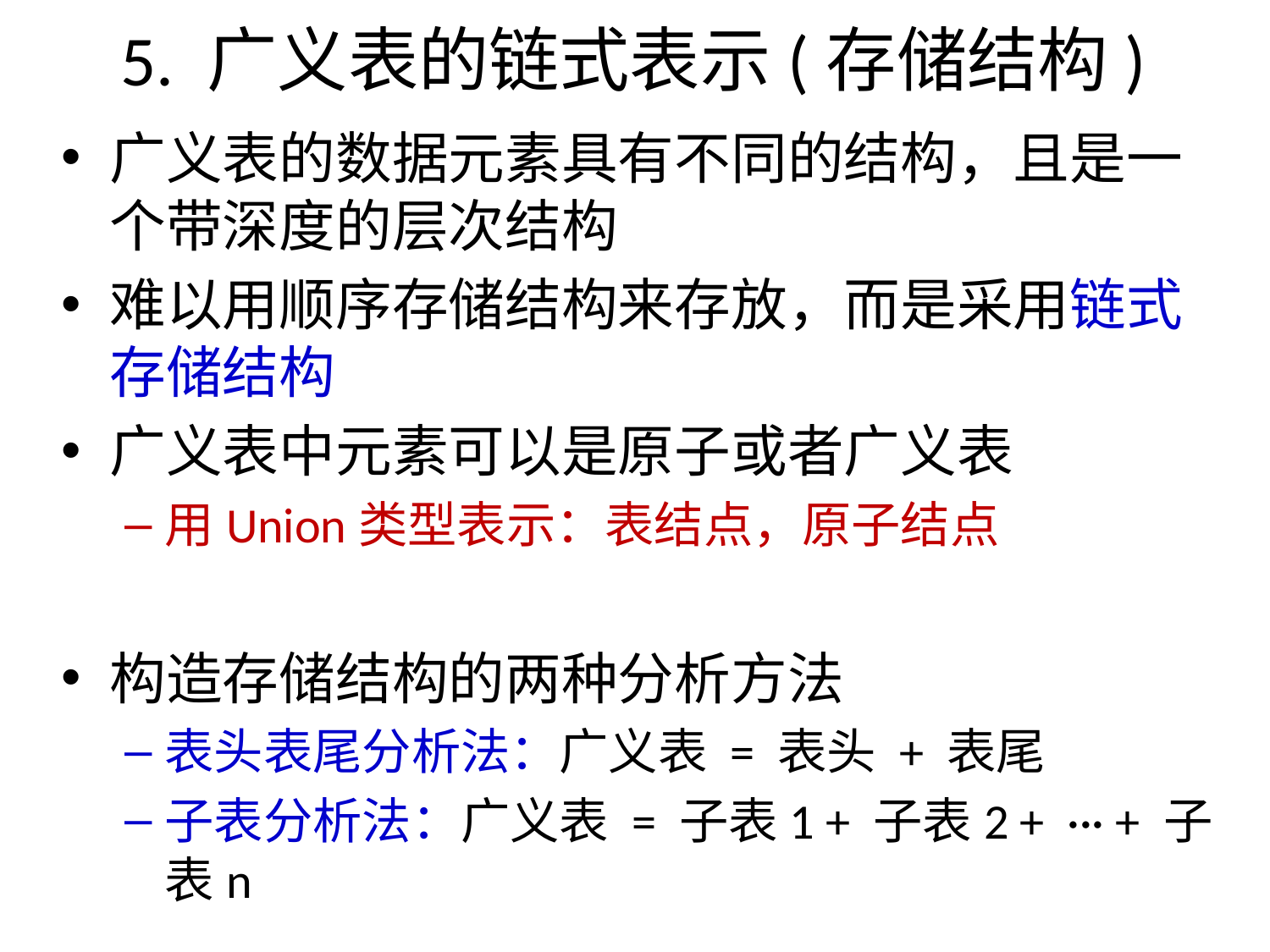

# 5. 广义表的链式表示(存储结构)
广义表的数据元素具有不同的结构，且是一个带深度的层次结构
难以用顺序存储结构来存放，而是采用链式存储结构
广义表中元素可以是原子或者广义表
用Union类型表示：表结点，原子结点

构造存储结构的两种分析方法
表头表尾分析法：广义表 = 表头 + 表尾
子表分析法：广义表 = 子表1 + 子表2 +  ··· + 子表n